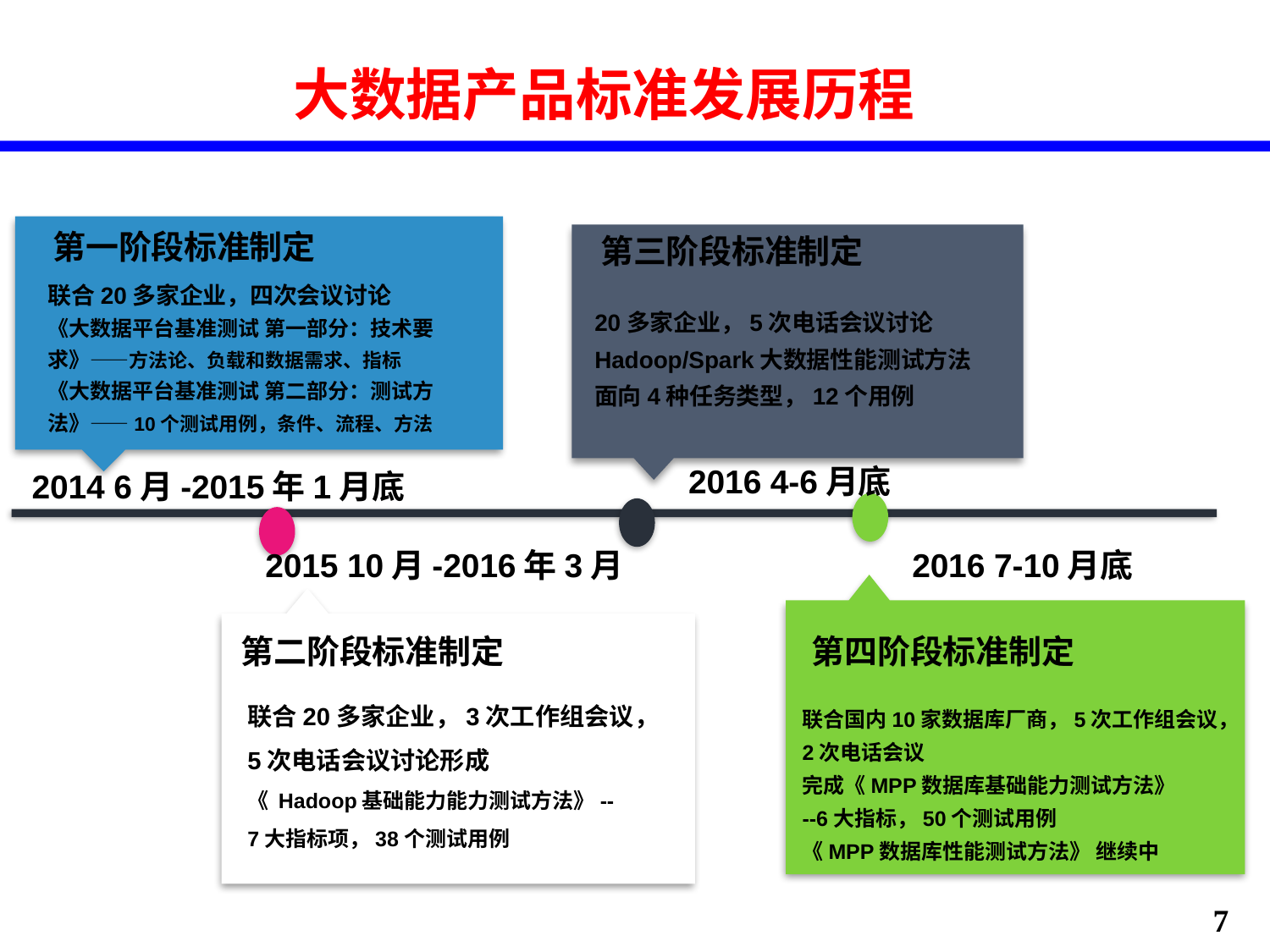

# 大数据产品标准发展历程

第一阶段标准制定

第三阶段标准制定
20多家企业，5次电话会议讨论
Hadoop/Spark大数据性能测试方法
面向4种任务类型，12个用例
2016 4-6月底

2015 10月-2016年3月
2016 7-10月底

联合国内10家数据库厂商，5次工作组会议，2次电话会议
完成《MPP数据库基础能力测试方法》
--6大指标，50个测试用例
《MPP数据库性能测试方法》 继续中

第二阶段标准制定
联合20多家企业，3次工作组会议，5次电话会议讨论形成
《 Hadoop基础能力能力测试方法》--
7大指标项，38个测试用例
联合20多家企业，四次会议讨论
《大数据平台基准测试 第一部分：技术要求》——方法论、负载和数据需求、指标
《大数据平台基准测试 第二部分：测试方法》——10个测试用例，条件、流程、方法
2014 6月-2015年1月底
第四阶段标准制定